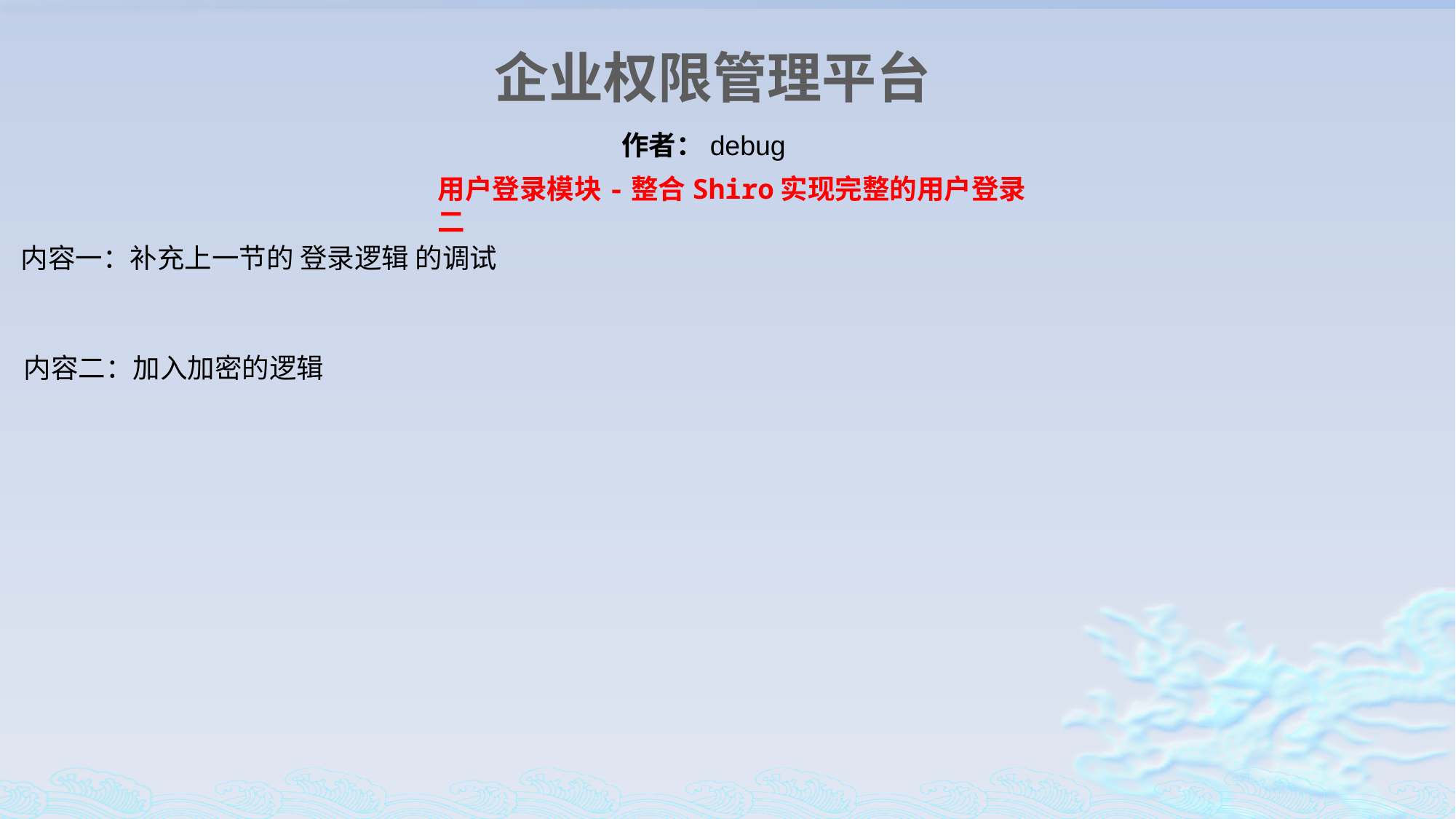

企业权限管理平台
作者：debug
用户登录模块-整合Shiro实现完整的用户登录二
内容一：补充上一节的 登录逻辑 的调试
内容二：加入加密的逻辑